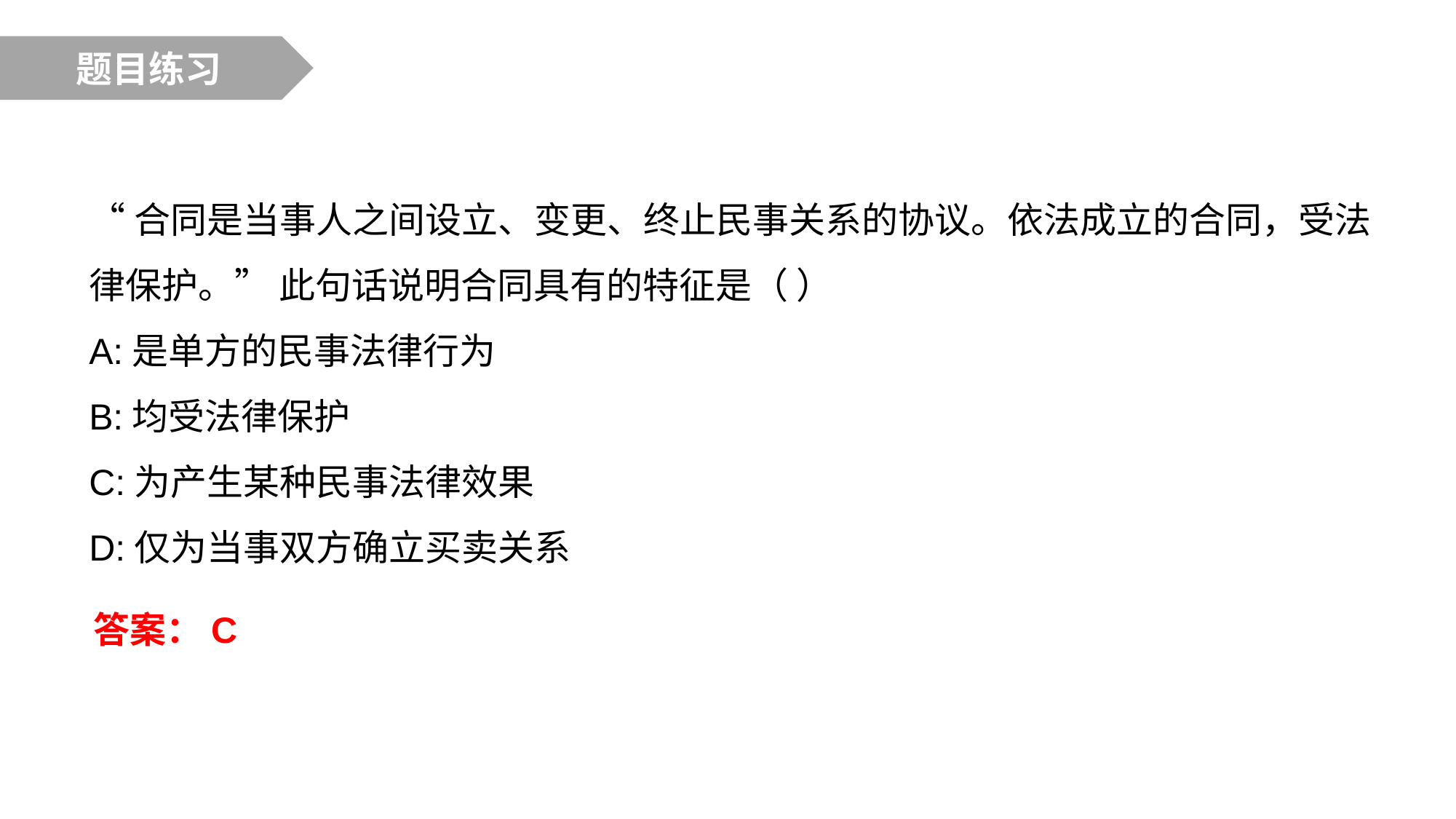

题目练习
“合同是当事人之间设立、变更、终止民事关系的协议。依法成立的合同，受法律保护。” 此句话说明合同具有的特征是（ ）
A:是单方的民事法律行为
B:均受法律保护
C:为产生某种民事法律效果
D:仅为当事双方确立买卖关系
答案：C